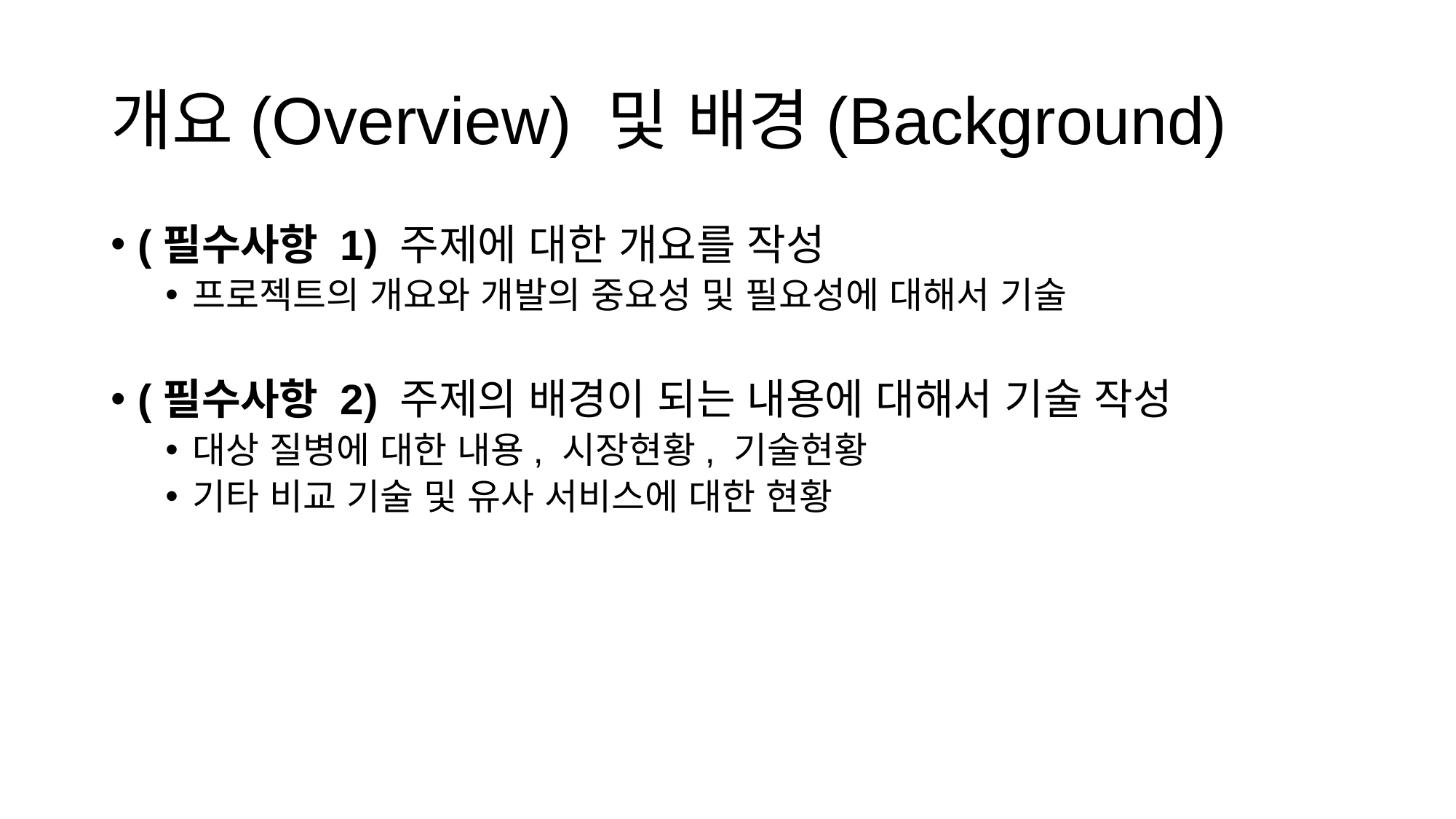

# 개요(Overview) 및 배경(Background)
(필수사항 1) 주제에 대한 개요를 작성
프로젝트의 개요와 개발의 중요성 및 필요성에 대해서 기술

(필수사항 2) 주제의 배경이 되는 내용에 대해서 기술 작성
대상 질병에 대한 내용, 시장현황, 기술현황
기타 비교 기술 및 유사 서비스에 대한 현황